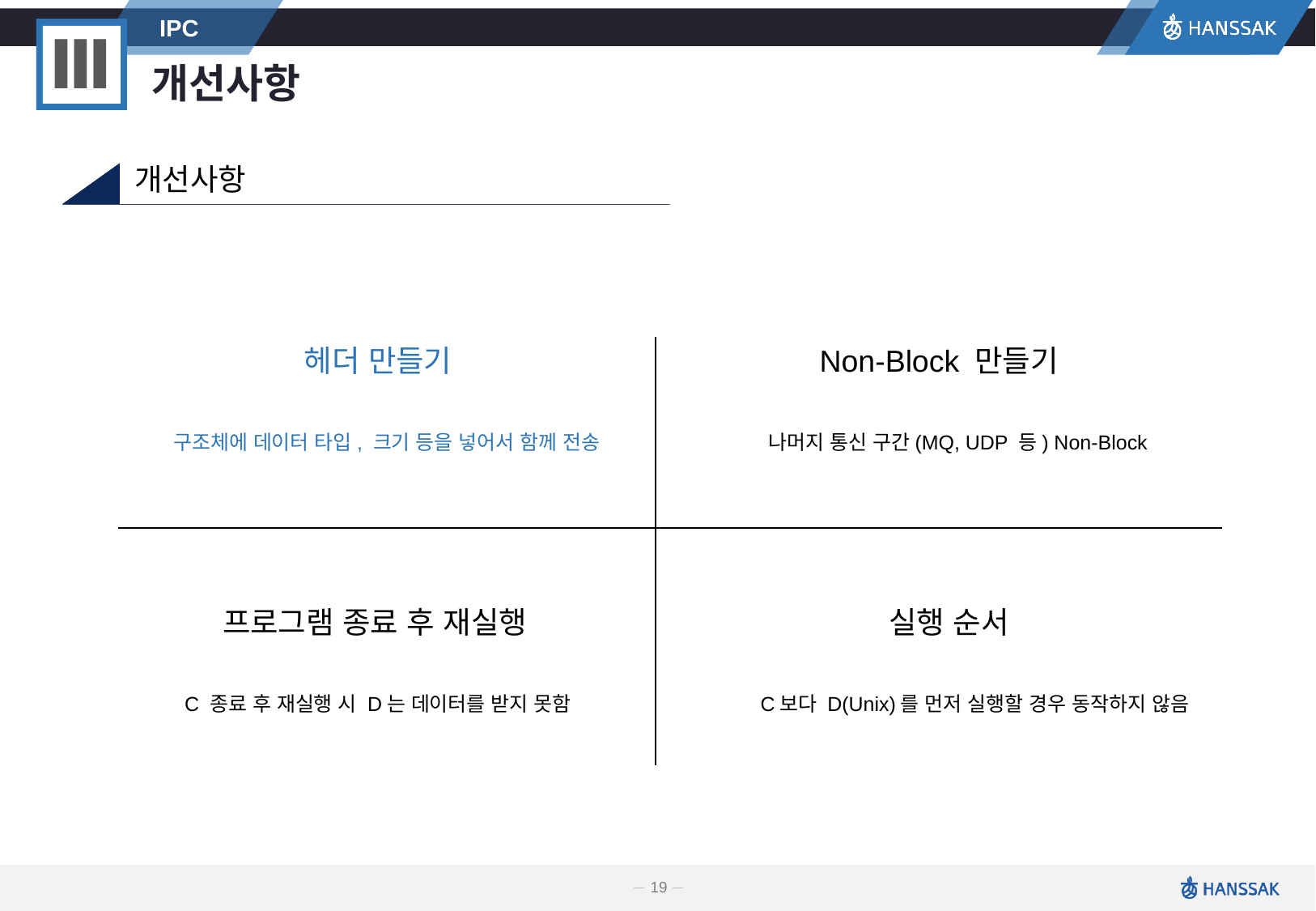

IPC

Ⅲ
개선사항

개선사항
헤더 만들기
Non-Block 만들기
구조체에 데이터 타입, 크기 등을 넣어서 함께 전송
나머지 통신 구간(MQ, UDP 등) Non-Block
프로그램 종료 후 재실행
실행 순서
C 종료 후 재실행 시 D는 데이터를 받지 못함
C보다 D(Unix)를 먼저 실행할 경우 동작하지 않음